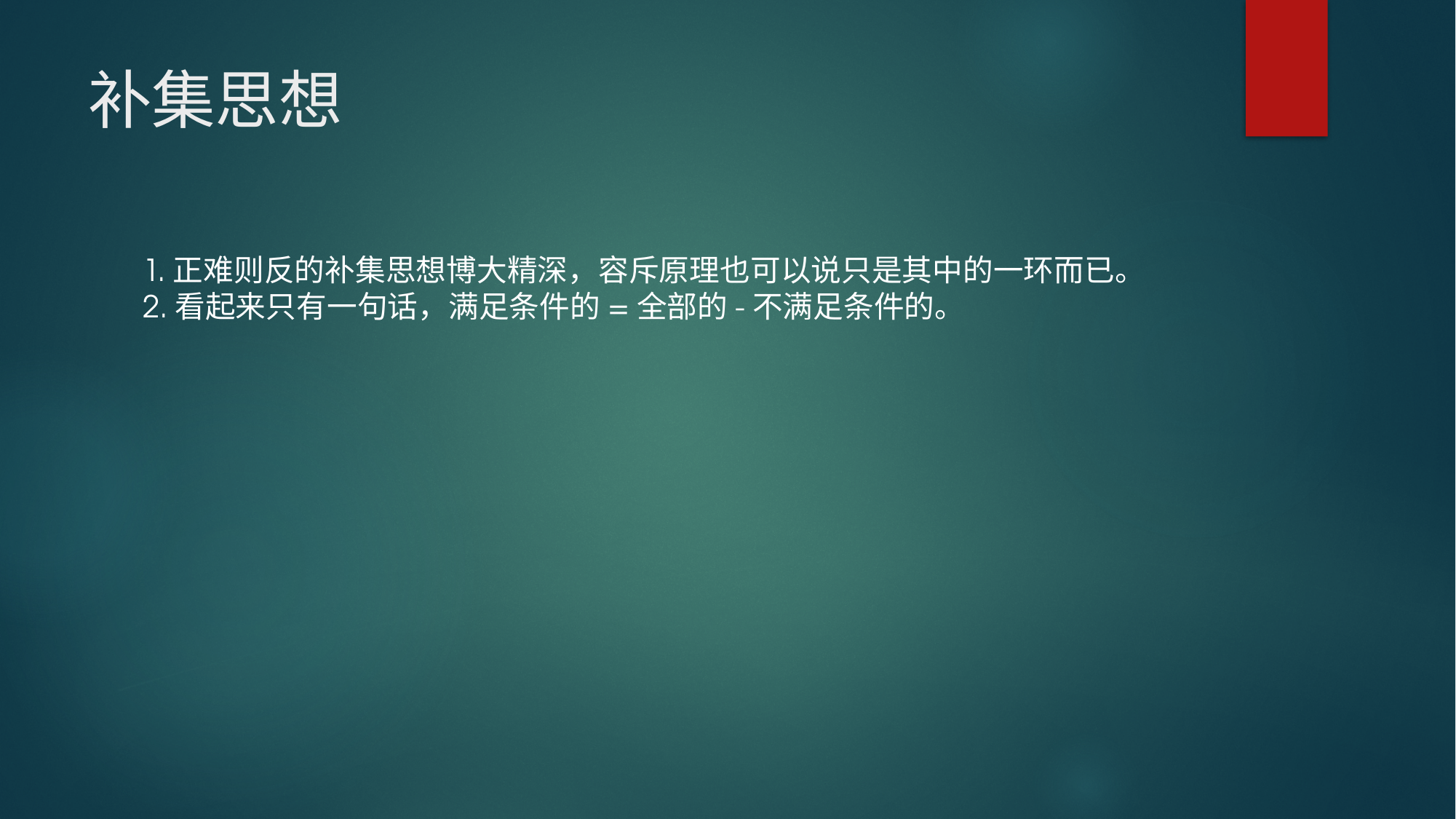

# 补集思想
1.正难则反的补集思想博大精深，容斥原理也可以说只是其中的一环而已。
2.看起来只有一句话，满足条件的=全部的-不满足条件的。